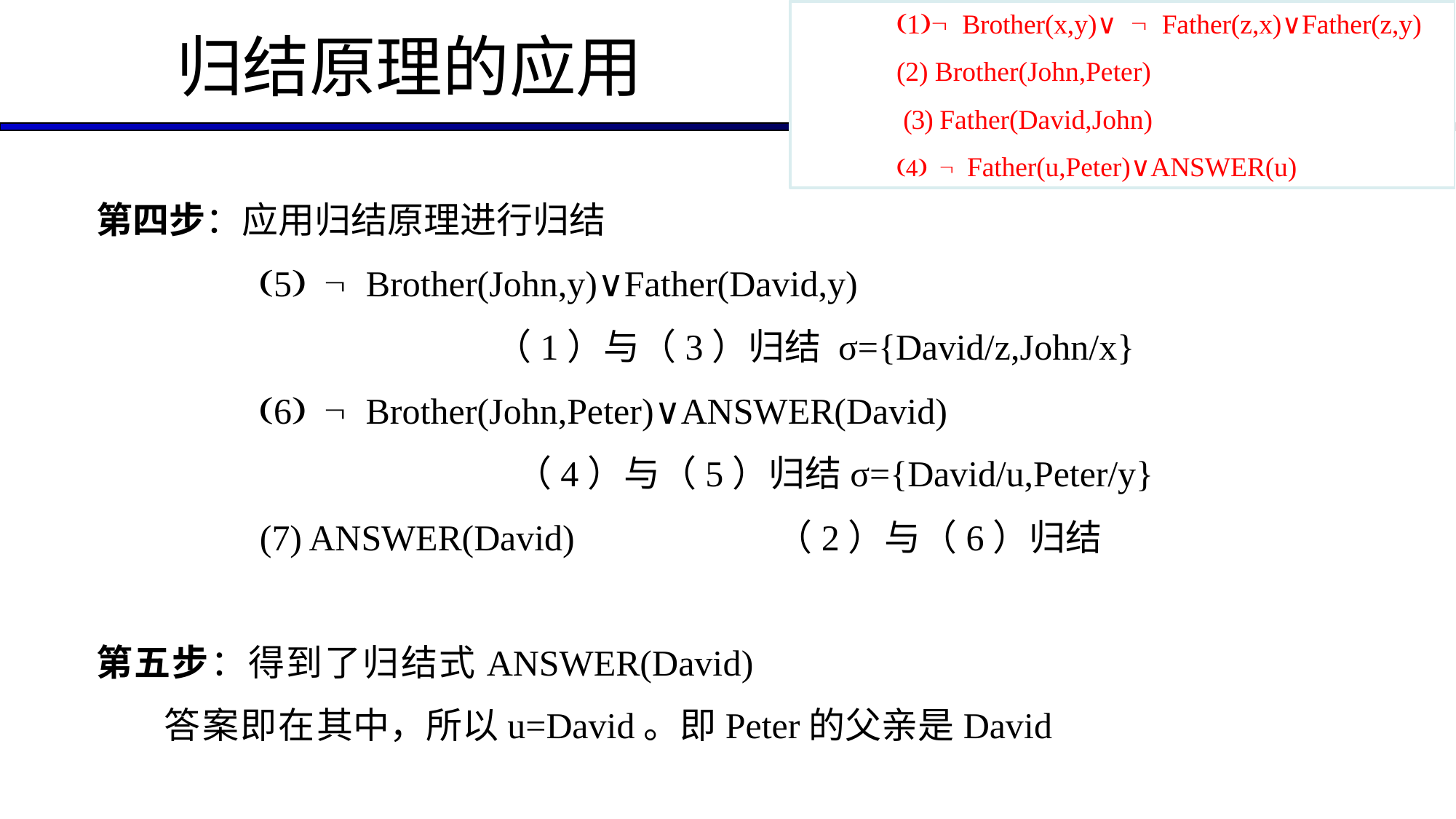

(1)¬ Brother(x,y)∨ ¬ Father(z,x)∨Father(z,y)
(2) Brother(John,Peter)
 (3) Father(David,John)
(4) ¬ Father(u,Peter)∨ANSWER(u)
# 归结原理的应用
第四步：应用归结原理进行归结
(5) ¬ Brother(John,y)∨Father(David,y)
（1）与（3）归结 σ={David/z,John/x}
(6) ¬ Brother(John,Peter)∨ANSWER(David)
（4）与（5）归结σ={David/u,Peter/y}
(7) ANSWER(David)	（2）与（6）归结

第五步：得到了归结式ANSWER(David)
      答案即在其中，所以u=David。即Peter的父亲是David